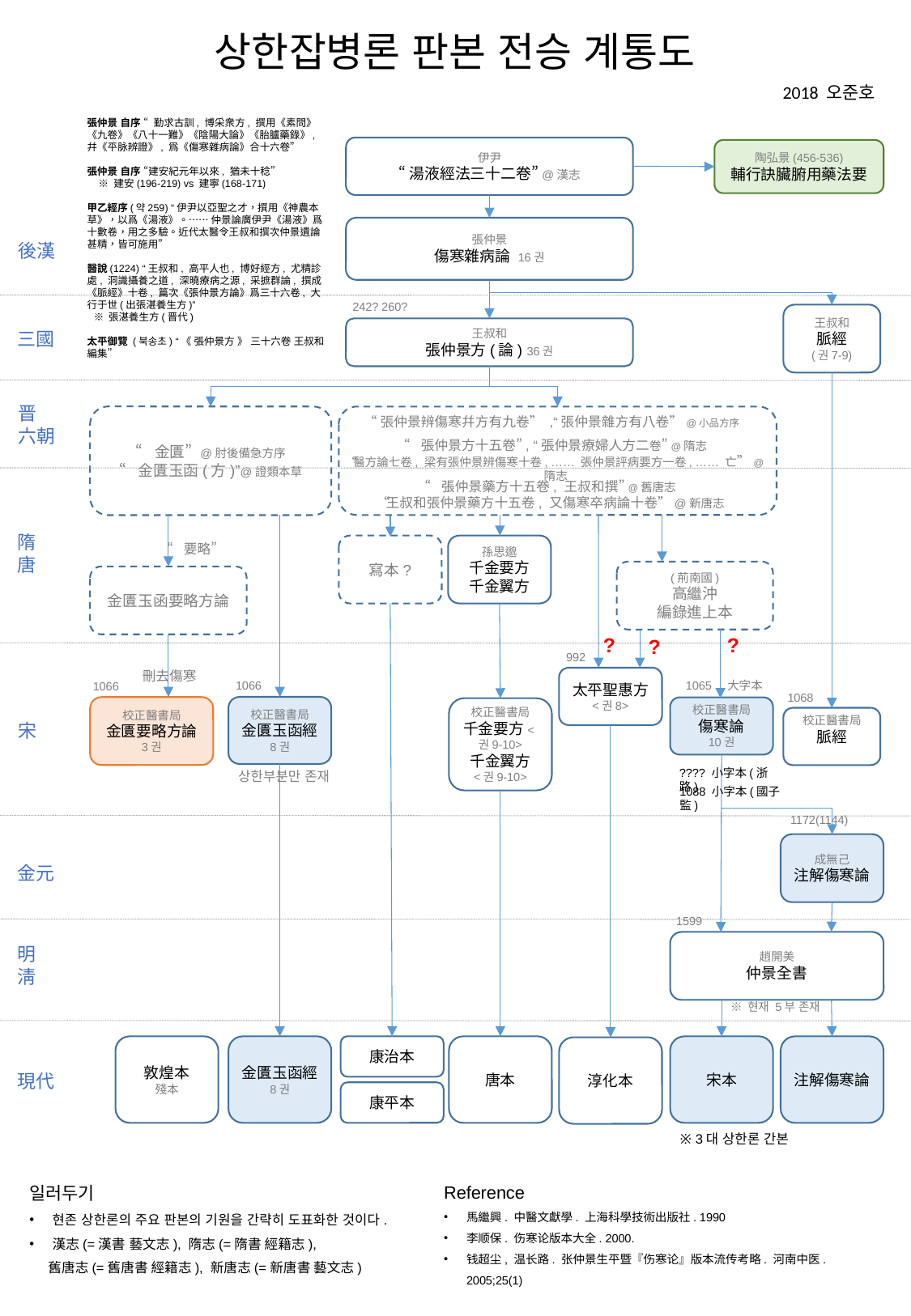

상한잡병론 판본 전승 계통도
2018 오준호
張仲景 自序 “勤求古訓, 博采衆方, 撰用《素問》《九卷》《八十一難》《陰陽大論》《胎臚藥錄》, 幷《平脉辨證》, 爲《傷寒雜病論》合十六卷”

張仲景 自序 “建安紀元年以來, 猶未十稔”
    ※ 建安(196-219) vs 建寧(168-171)

甲乙經序(약259) “伊尹以亞聖之才，撰用《神農本草》，以爲《湯液》。…… 仲景論廣伊尹《湯液》爲十數卷，用之多驗。近代太醫令王叔和撰次仲景遺論甚精，皆可施用”

醫說(1224) “王叔和, 高平人也, 博好經方, 尤精診處, 洞識攝養之道, 深曉療病之源, 采摭群論, 撰成《脈經》十卷, 篇次《張仲景方論》爲三十六卷, 大行于世(出張湛養生方)”
   ※ 張湛養生方(晋代)

太平御覽 (북송초) “《 張仲景方 》 三十六卷 王叔和編集”
伊尹
“湯液經法三十二卷”@漢志
陶弘景(456-536)
輔行訣臟腑用藥法要
張仲景
傷寒雜病論 16권
後漢
三國
晋
六朝
隋
唐
宋
金元
明
淸
現代
242? 260?
王叔和
脈經
(권7-9)
王叔和
張仲景方(論) 36권
“金匱” @肘後備急方序
“金匱玉函(方)”@證類本草

“張仲景辨傷寒幷方有九卷” ,“張仲景雜方有八卷”@小品方序
“張仲景方十五卷”, “張仲景療婦人方二卷”@隋志
“醫方論七卷, 梁有張仲景辨傷寒十卷, …… 張仲景評病要方一卷, …… 亡”@隋志
“張仲景藥方十五卷, 王叔和撰”@舊唐志
“王叔和張仲景藥方十五卷, 又傷寒卒病論十卷”@新唐志
?
“要略”
寫本?
孫思邈
千金要方
千金翼方
(荊南國)
高繼沖
編錄進上本
金匱玉函要略方論
?
?
992
刪去傷寒
太平聖惠方
<권8>
1065    大字本
1066
1066
1068
校正醫書局
金匱玉函經
8권
校正醫書局
金匱要略方論
3권
校正醫書局
傷寒論
10권
校正醫書局
千金要方<권9-10>
千金翼方
<권9-10>
校正醫書局
脈經

???? 小字本(浙路)
1088 小字本(國子監)
상한부분만 존재
1172(1144)
成無己
注解傷寒論
1599
趙開美
仲景全書
※ 현재 5부 존재
康治本
敦煌本
殘本
唐本
金匱玉函經
8권
宋本
注解傷寒論
淳化本
康平本
※ 3대 상한론 간본
Reference
馬繼興. 中醫文獻學. 上海科學技術出版社. 1990
李顺保. 伤寒论版本大全. 2000.
钱超尘, 温长路. 张仲景生平暨『伤寒论』版本流传考略. 河南中医. 2005;25(1)
일러두기
현존 상한론의 주요 판본의 기원을 간략히 도표화한 것이다.
漢志(=漢書 藝文志), 隋志(=隋書 經籍志),
     舊唐志(=舊唐書 經籍志), 新唐志(=新唐書 藝文志)